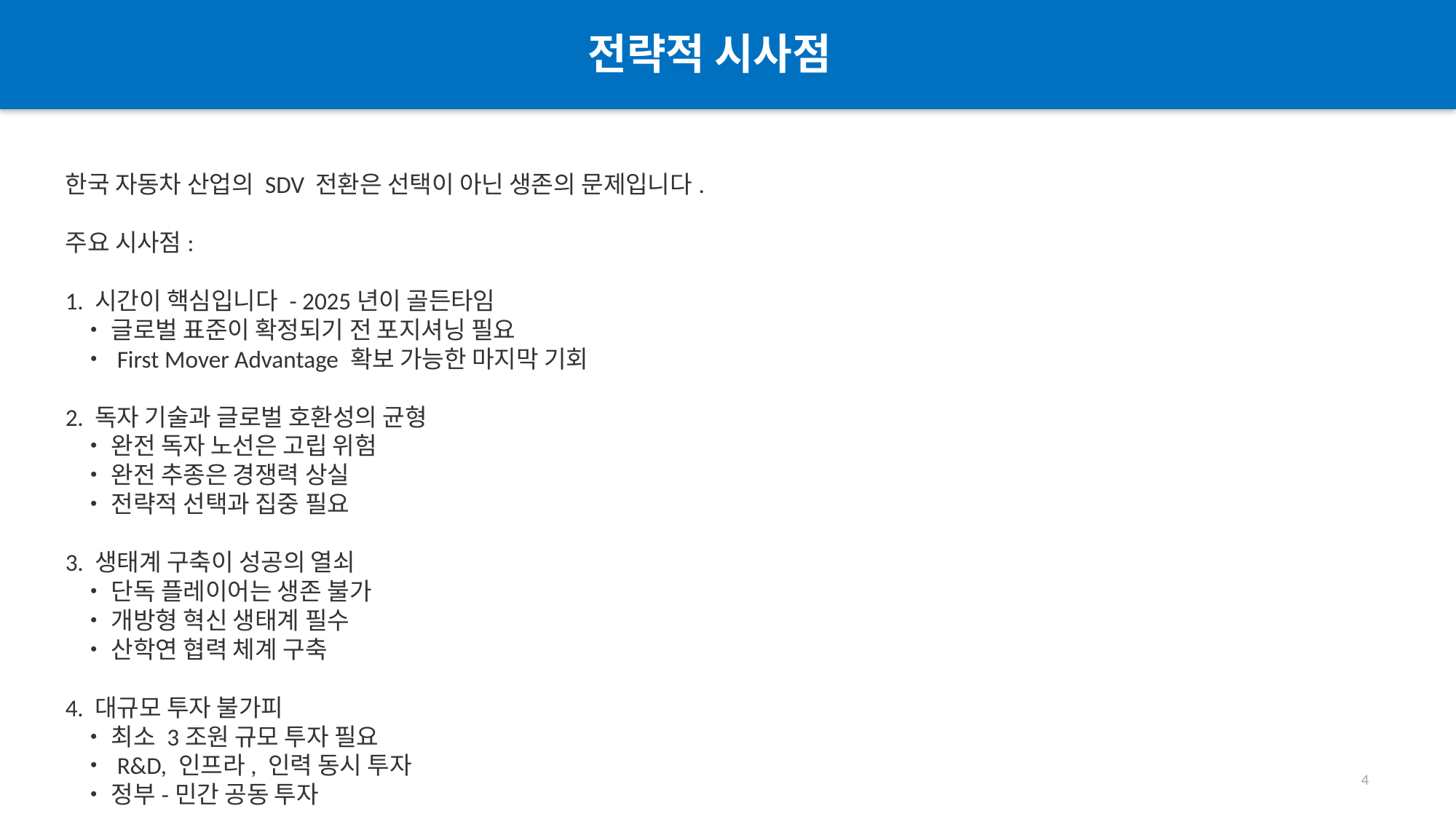

전략적 시사점
#
한국 자동차 산업의 SDV 전환은 선택이 아닌 생존의 문제입니다.
주요 시사점:
1. 시간이 핵심입니다 - 2025년이 골든타임
   • 글로벌 표준이 확정되기 전 포지셔닝 필요
   • First Mover Advantage 확보 가능한 마지막 기회
2. 독자 기술과 글로벌 호환성의 균형
   • 완전 독자 노선은 고립 위험
   • 완전 추종은 경쟁력 상실
   • 전략적 선택과 집중 필요
3. 생태계 구축이 성공의 열쇠
   • 단독 플레이어는 생존 불가
   • 개방형 혁신 생태계 필수
   • 산학연 협력 체계 구축
4. 대규모 투자 불가피
   • 최소 3조원 규모 투자 필요
   • R&D, 인프라, 인력 동시 투자
   • 정부-민간 공동 투자
4